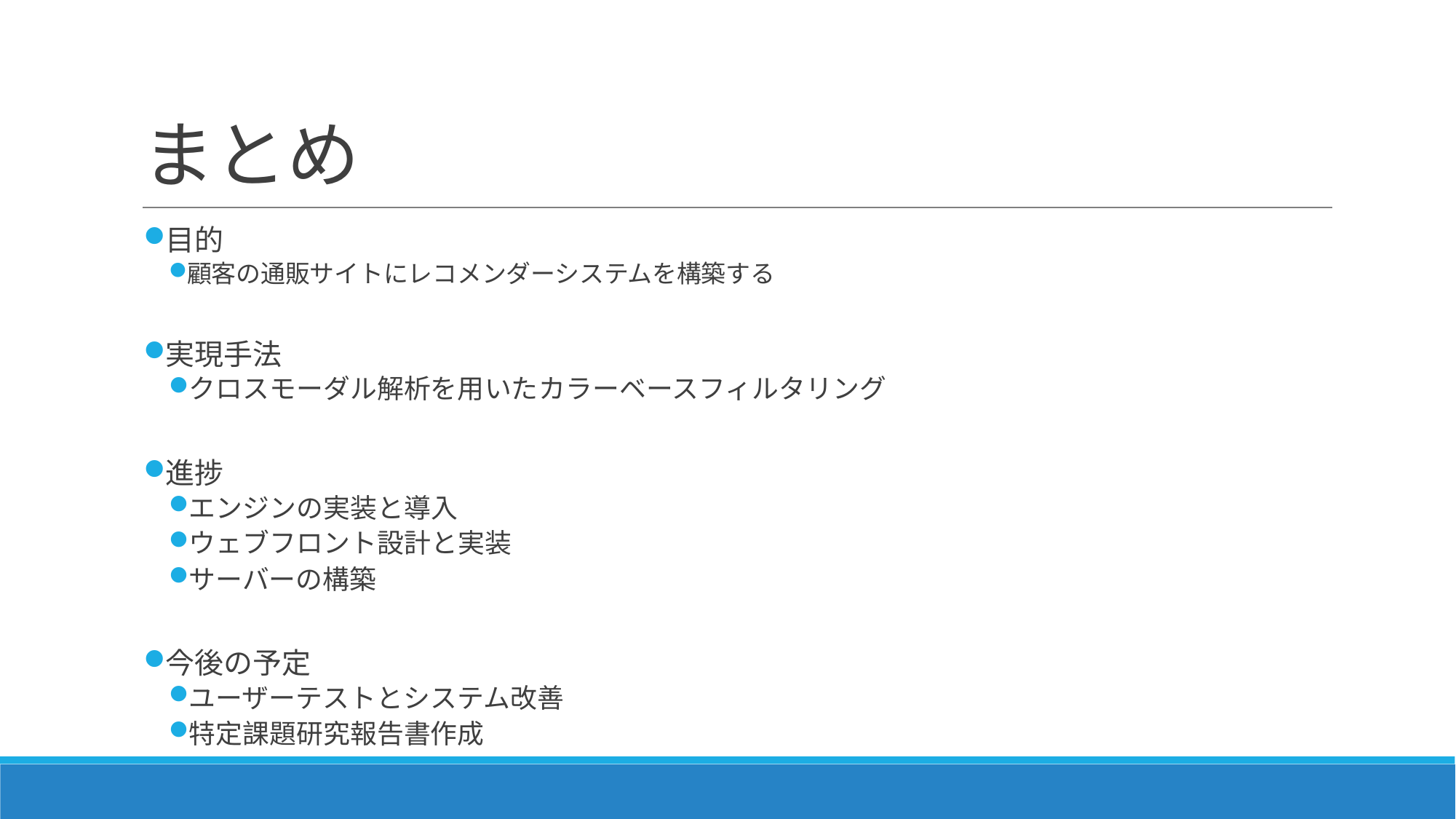

# まとめ
目的
顧客の通販サイトにレコメンダーシステムを構築する

実現手法
クロスモーダル解析を用いたカラーベースフィルタリング

進捗
エンジンの実装と導入
ウェブフロント設計と実装
サーバーの構築

今後の予定
ユーザーテストとシステム改善
特定課題研究報告書作成

51